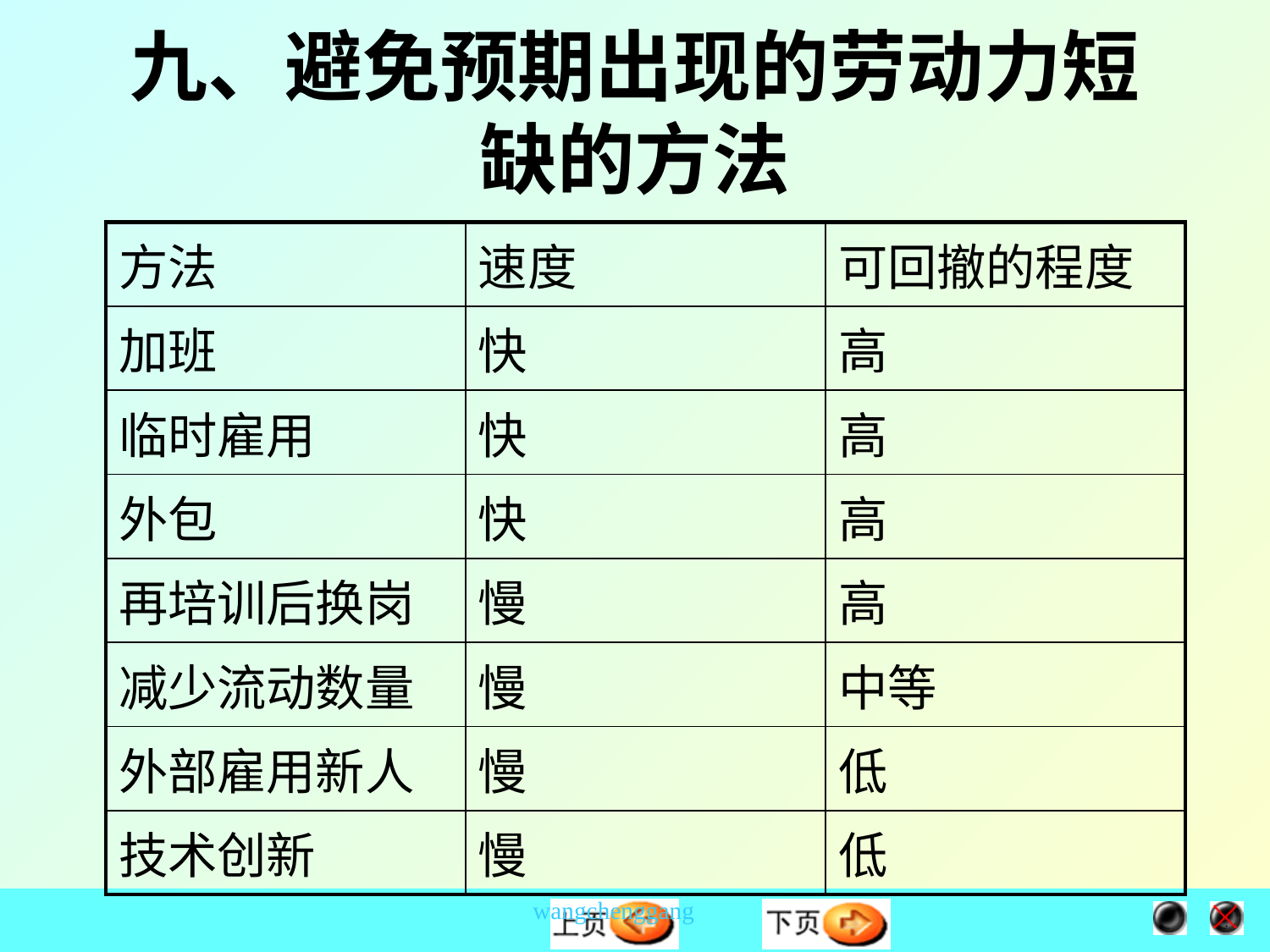

# 九、避免预期出现的劳动力短缺的方法
| 方法 | 速度 | 可回撤的程度 |
| --- | --- | --- |
| 加班 | 快 | 高 |
| 临时雇用 | 快 | 高 |
| 外包 | 快 | 高 |
| 再培训后换岗 | 慢 | 高 |
| 减少流动数量 | 慢 | 中等 |
| 外部雇用新人 | 慢 | 低 |
| 技术创新 | 慢 | 低 |
wangchenggang